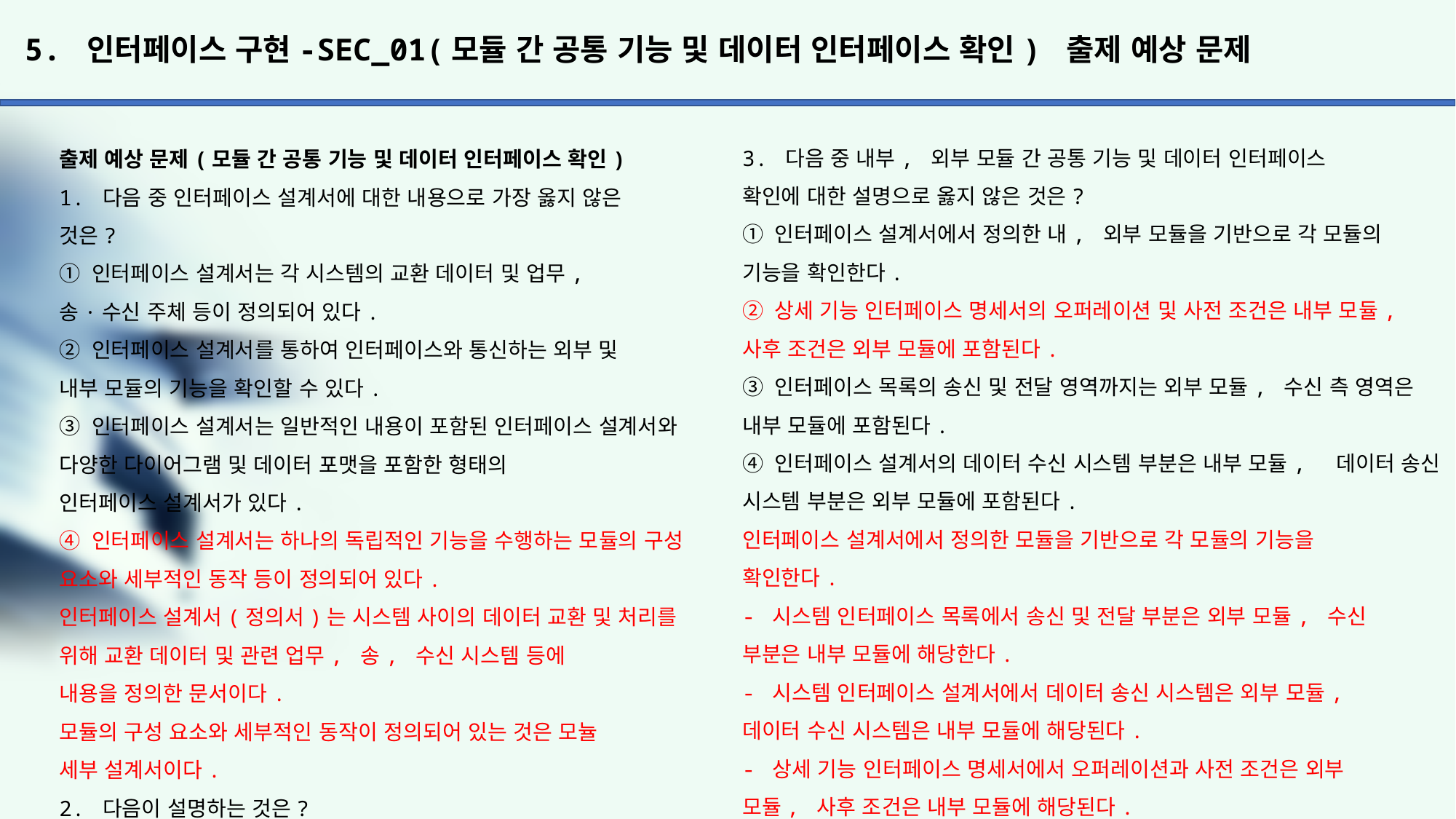

# 5. 인터페이스 구현-SEC_01(모듈 간 공통 기능 및 데이터 인터페이스 확인) 출제 예상 문제
3. 다음 중 내부, 외부 모듈 간 공통 기능 및 데이터 인터페이스
확인에 대한 설명으로 옳지 않은 것은?
① 인터페이스 설계서에서 정의한 내, 외부 모듈을 기반으로 각 모듈의 기능을 확인한다.
② 상세 기능 인터페이스 명세서의 오퍼레이션 및 사전 조건은 내부 모듈, 사후 조건은 외부 모듈에 포함된다.
③ 인터페이스 목록의 송신 및 전달 영역까지는 외부 모듈, 수신 측 영역은 내부 모듈에 포함된다.
④ 인터페이스 설계서의 데이터 수신 시스템 부분은 내부 모듈,  데이터 송신 시스템 부분은 외부 모듈에 포함된다.
인터페이스 설계서에서 정의한 모듈을 기반으로 각 모듈의 기능을
확인한다.
- 시스템 인터페이스 목록에서 송신 및 전달 부분은 외부 모듈, 수신
부분은 내부 모듈에 해당한다.
- 시스템 인터페이스 설계서에서 데이터 송신 시스템은 외부 모듈,
데이터 수신 시스템은 내부 모듈에 해당된다.
- 상세 기능 인터페이스 명세서에서 오퍼레이션과 사전 조건은 외부
모듈, 사후 조건은 내부 모듈에 해당된다.
- 정적, 동적 모형을 통한 인터페이스 설계에서 인터페이스 영역을
기준으로 상위 모듈, 하위 모듈이 내부 모듈에 해당된다.
4. 서로 다른 시스템 또는 컴포넌트 간에 데이터 교환 및 처리를 위한 목적으로 각 시스템의 교환 데이터 및 업무, 송·수신 주체 등이 정의 되어 있는 문서는?
① 인터페이스 요구사항 정의서
② 인터페이스 설계서
③ 인터페이스 업무 정의서
④ 인터페이스 데이터 표준
출제 예상 문제(모듈 간 공통 기능 및 데이터 인터페이스 확인)
1. 다음 중 인터페이스 설계서에 대한 내용으로 가장 옳지 않은
것은?
① 인터페이스 설계서는 각 시스템의 교환 데이터 및 업무,
송·수신 주체 등이 정의되어 있다.
② 인터페이스 설계서를 통하여 인터페이스와 통신하는 외부 및
내부 모듈의 기능을 확인할 수 있다.
③ 인터페이스 설계서는 일반적인 내용이 포함된 인터페이스 설계서와 다양한 다이어그램 및 데이터 포맷을 포함한 형태의
인터페이스 설계서가 있다.
④ 인터페이스 설계서는 하나의 독립적인 기능을 수행하는 모듈의 구성 요소와 세부적인 동작 등이 정의되어 있다.
인터페이스 설계서(정의서)는 시스템 사이의 데이터 교환 및 처리를 위해 교환 데이터 및 관련 업무, 송, 수신 시스템 등에
내용을 정의한 문서이다.
모듈의 구성 요소와 세부적인 동작이 정의되어 있는 것은 모뉼
세부 설계서이다.
2. 다음이 설명하는 것은?
	각 시스템의 구성 요소를 표현한 다이어그램을 통해 만든
	설계서로, 시스템을 구성하는 주요 구성 요소 간 트랜잭션을
	보여 주고 이를 통해 시스템에서 인터페이스는 어디에 	속하고 어떤 트랜잭션이 인터페이스를 통해 상호 교환되는지
	확인할 수 있다.
① 정적, 동적 모형을 통한 인터페이스 설계서
② 시스템 인터페이스 설계서
③ 데이터 정의를 통한 인터페이스 설계서
④ 상세 기능별 인터페이스 명세서
정적, 동적 모형을 통한 인터페이스 설계서
- 정적, 동적 모형으로 각 시스템의 구성요소를 표현한 다이어그램을 사용하여 만든 문서이다.
  -> 시스템을 구성하는 주요 구성 요소 간의 트랜잭션을 통해
     해당 인터페이스가 시스템의 어느 부분에 속하고, 해당
     인터페이스를 통해 상호 교환되는 트랜잭션의 종류를 확인할
	수 있다.
  -> 시스템 인터페이스 설계서 : 시스템 인터페이스 목록을
     만들고 각 인터페이스 목록에 대한 상세 데이터 명세를
     정의하는 것이다.
  -> 상세 기능별 인터페이스 명세서
     - 각 기능의 세부 인터페이스 정보를 정의한 문서이다.
     - 인터페이스를 통한 각 세부 기능의 개요, 세부 기능이
       동작하기 전에 필요한 사전/사후 조건, 인터페이스 데이터,
       호출 이후 결과를 확인하기 위한 반환값으로 구성된다.